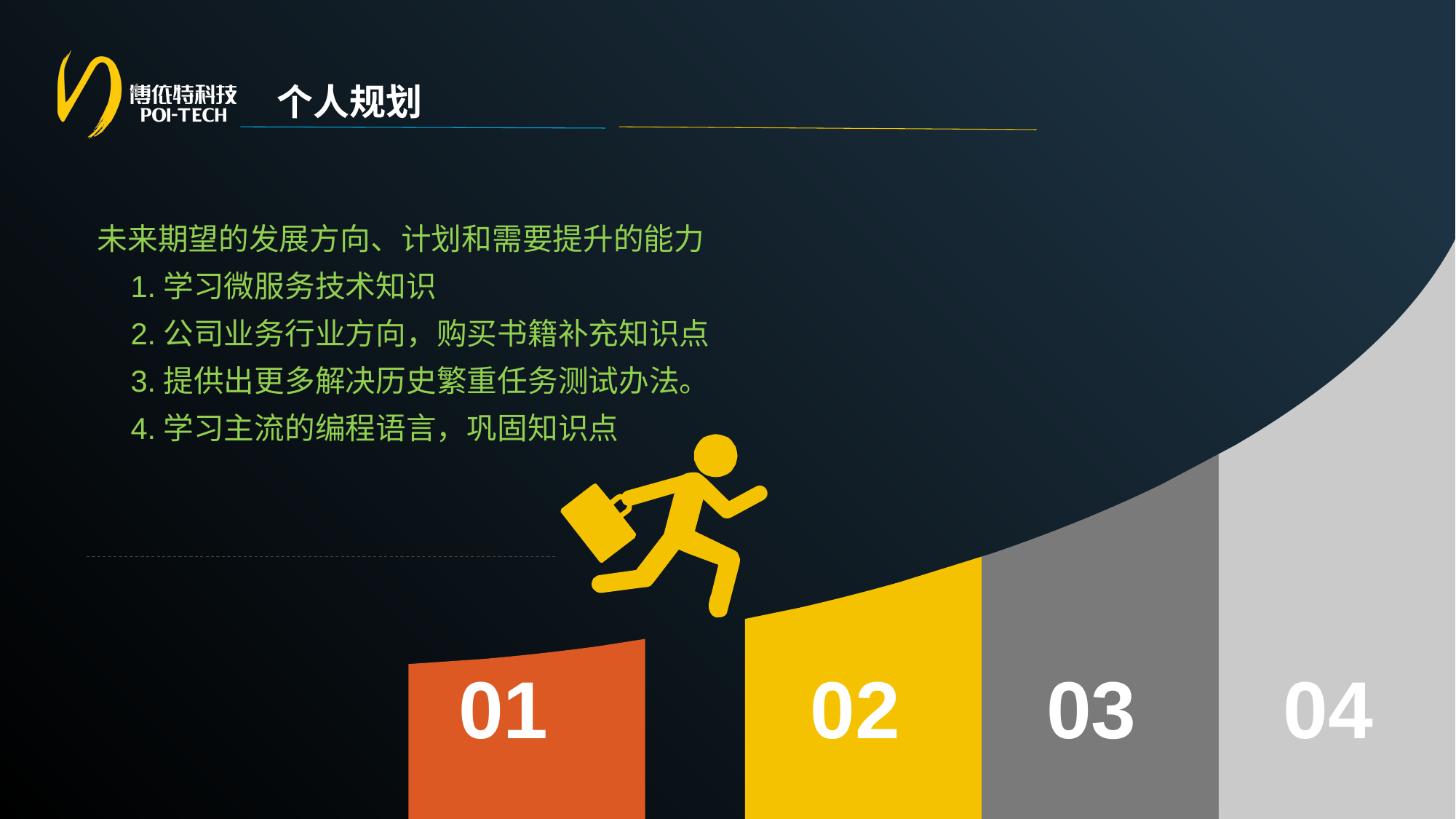

4
个人规划
未来期望的发展方向、计划和需要提升的能力
    1.学习微服务技术知识
    2.公司业务行业方向，购买书籍补充知识点
    3.提供出更多解决历史繁重任务测试办法。
    4.学习主流的编程语言，巩固知识点

01
02
03
04